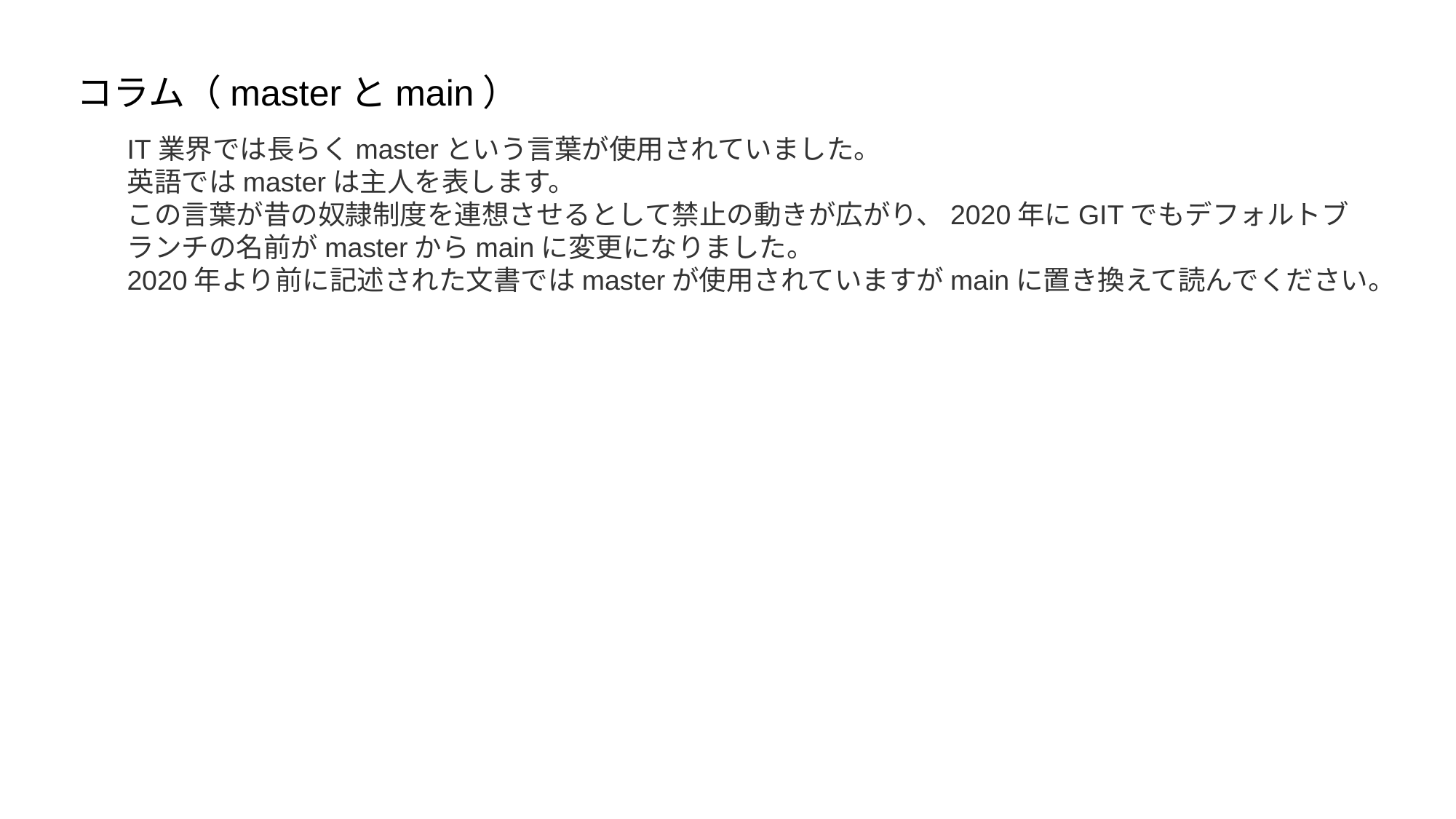

コラム（masterとmain）
IT業界では長らくmasterという言葉が使用されていました。
英語ではmasterは主人を表します。
この言葉が昔の奴隷制度を連想させるとして禁止の動きが広がり、2020年にGITでもデフォルトブランチの名前がmasterからmainに変更になりました。
2020年より前に記述された文書ではmasterが使用されていますがmainに置き換えて読んでください。